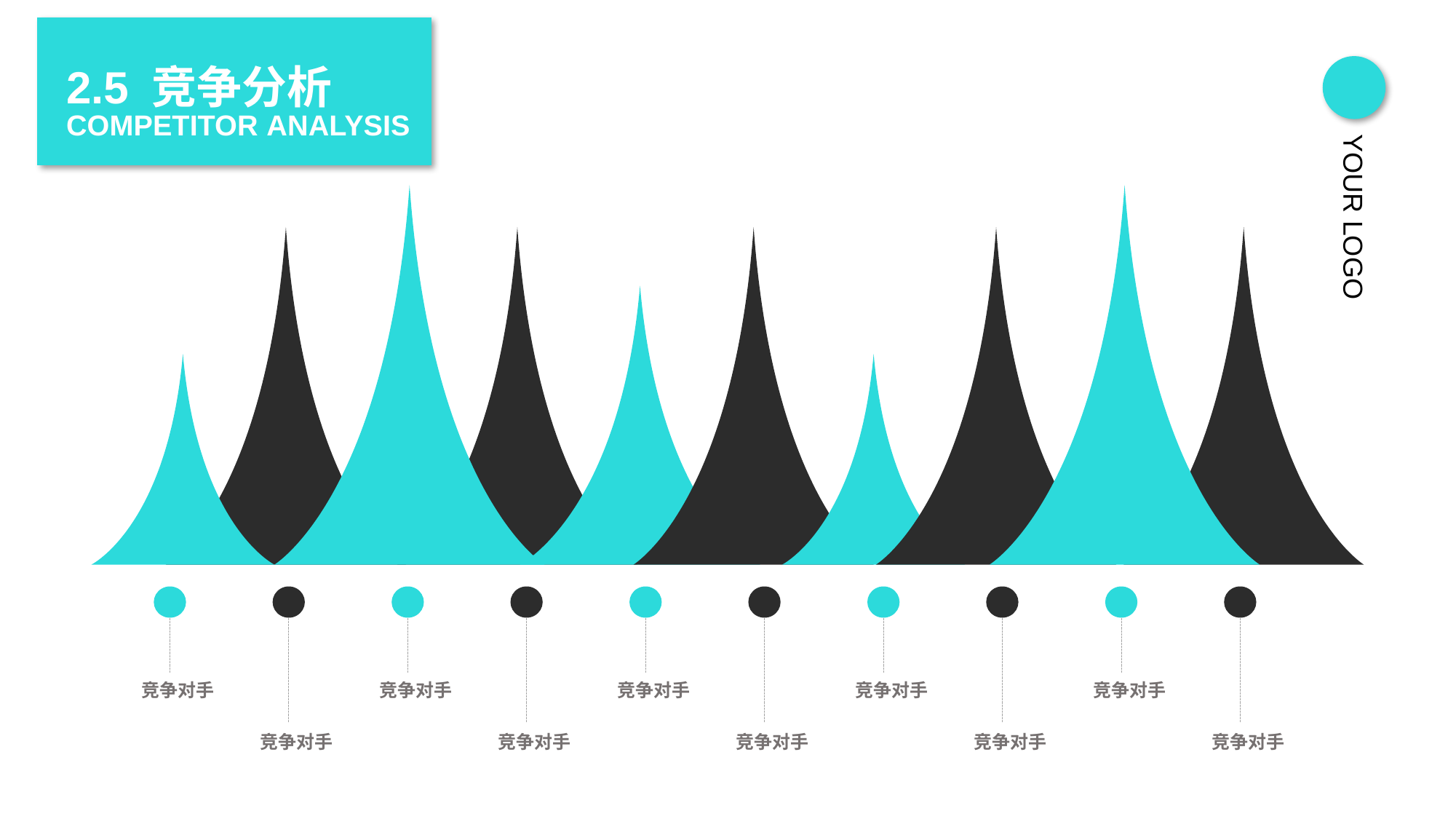

2.5 竞争分析
COMPETITOR ANALYSIS

YOUR LOGO

竞争对手
竞争对手
竞争对手
竞争对手
竞争对手
竞争对手
竞争对手
竞争对手
竞争对手
竞争对手